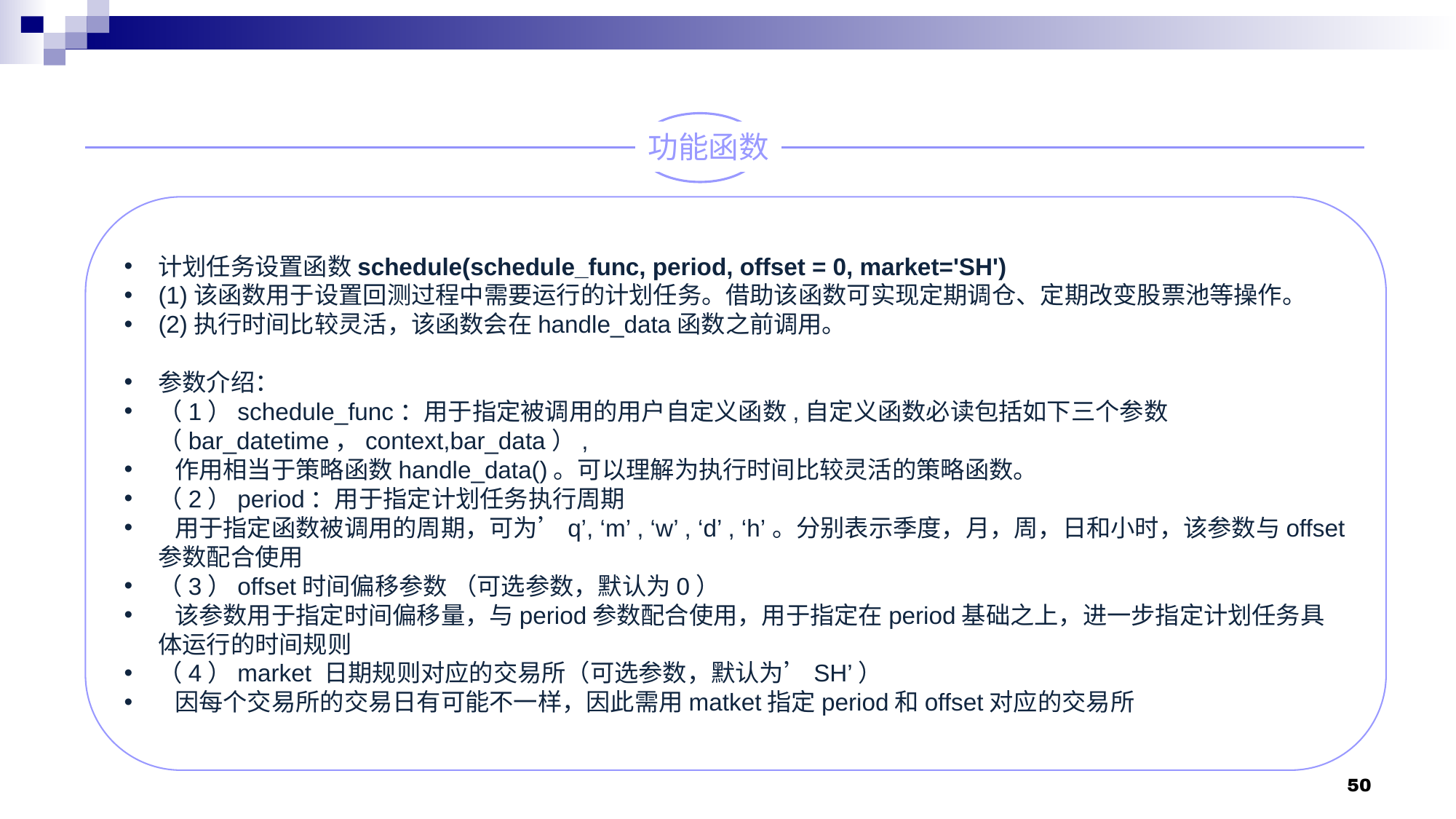

功能函数
计划任务设置函数schedule(schedule_func, period, offset = 0, market='SH')
(1)该函数用于设置回测过程中需要运行的计划任务。借助该函数可实现定期调仓、定期改变股票池等操作。
(2)执行时间比较灵活，该函数会在handle_data函数之前调用。

参数介绍：
（1）schedule_func：用于指定被调用的用户自定义函数,自定义函数必读包括如下三个参数（bar_datetime，context,bar_data）,
  作用相当于策略函数handle_data()。可以理解为执行时间比较灵活的策略函数。
（2）period：用于指定计划任务执行周期
  用于指定函数被调用的周期，可为’q’, ‘m’ , ‘w’ , ‘d’ , ‘h’。分别表示季度，月，周，日和小时，该参数与offset参数配合使用
（3）offset时间偏移参数 （可选参数，默认为0）
  该参数用于指定时间偏移量，与period参数配合使用，用于指定在period基础之上，进一步指定计划任务具体运行的时间规则
（4）market 日期规则对应的交易所（可选参数，默认为’SH’）
  因每个交易所的交易日有可能不一样，因此需用matket指定period和offset对应的交易所
50